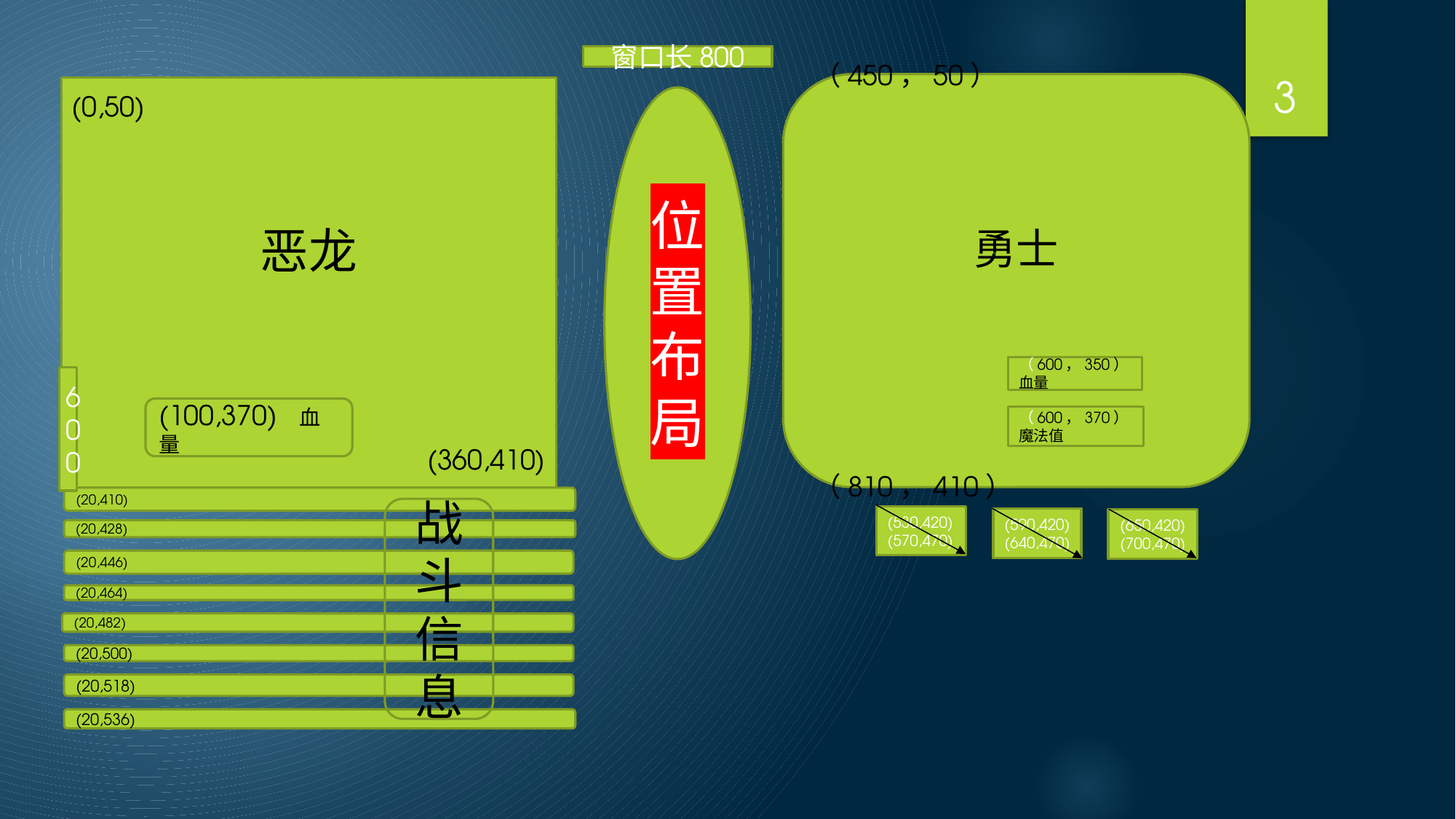

3

窗口长800
（450，50）

勇士

                                  （810，410）
(0,50)

恶龙

                              (360,410)
位置布局
（600，350）血量
600
(100,370)  血量
（600，370）魔法值
(20,410)
战斗信息
(530,420)
(570,470)
(590,420)
(640,470)
(650,420)
(700,470)
(20,428)
(20,446)
(20,464)
(20,482)
(20,500)
(20,518)
(20,536)